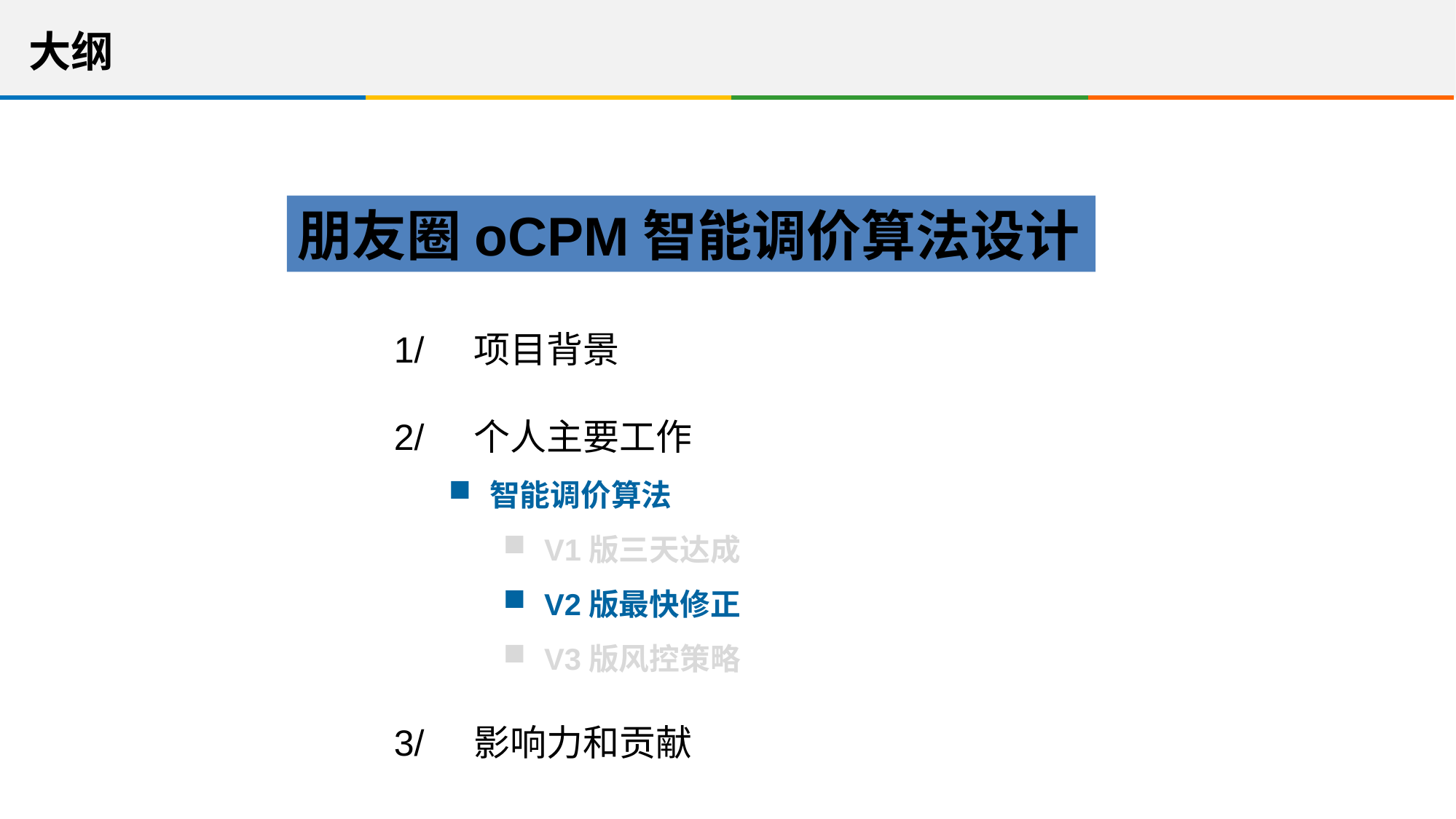

大纲
朋友圈oCPM智能调价算法设计
1/    项目背景
2/    个人主要工作
智能调价算法
V1版三天达成
V2版最快修正
V3版风控策略
3/    影响力和贡献